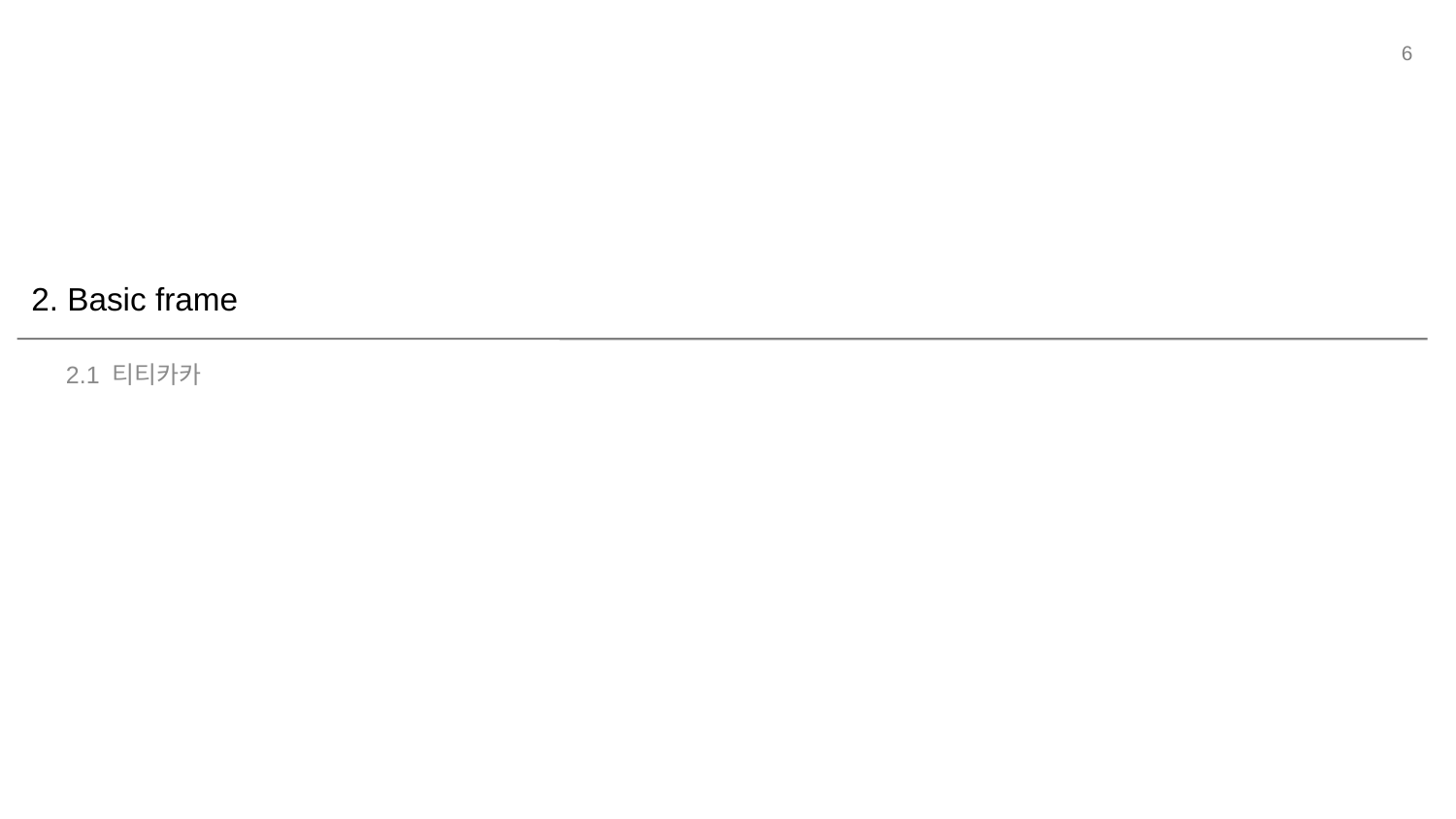

6
# 2. Basic frame
2.1 티티카카